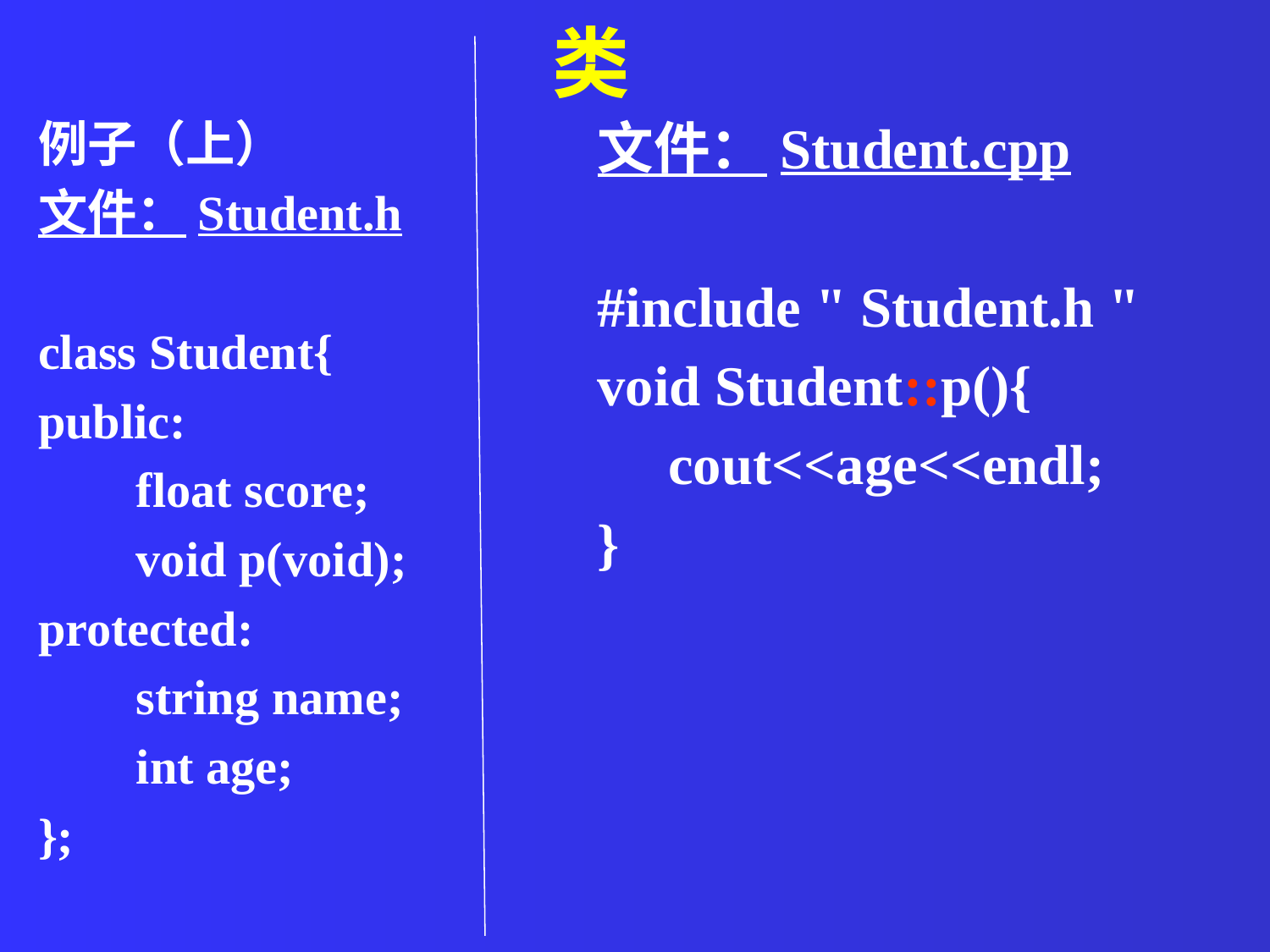

类
例子（上）
文件：Student.h

class Student{
public:
        float score;
        void p(void);
protected:
        string name;
        int age;
};
文件：Student.cpp

#include " Student.h "
void Student::p(){
     cout<<age<<endl;
}